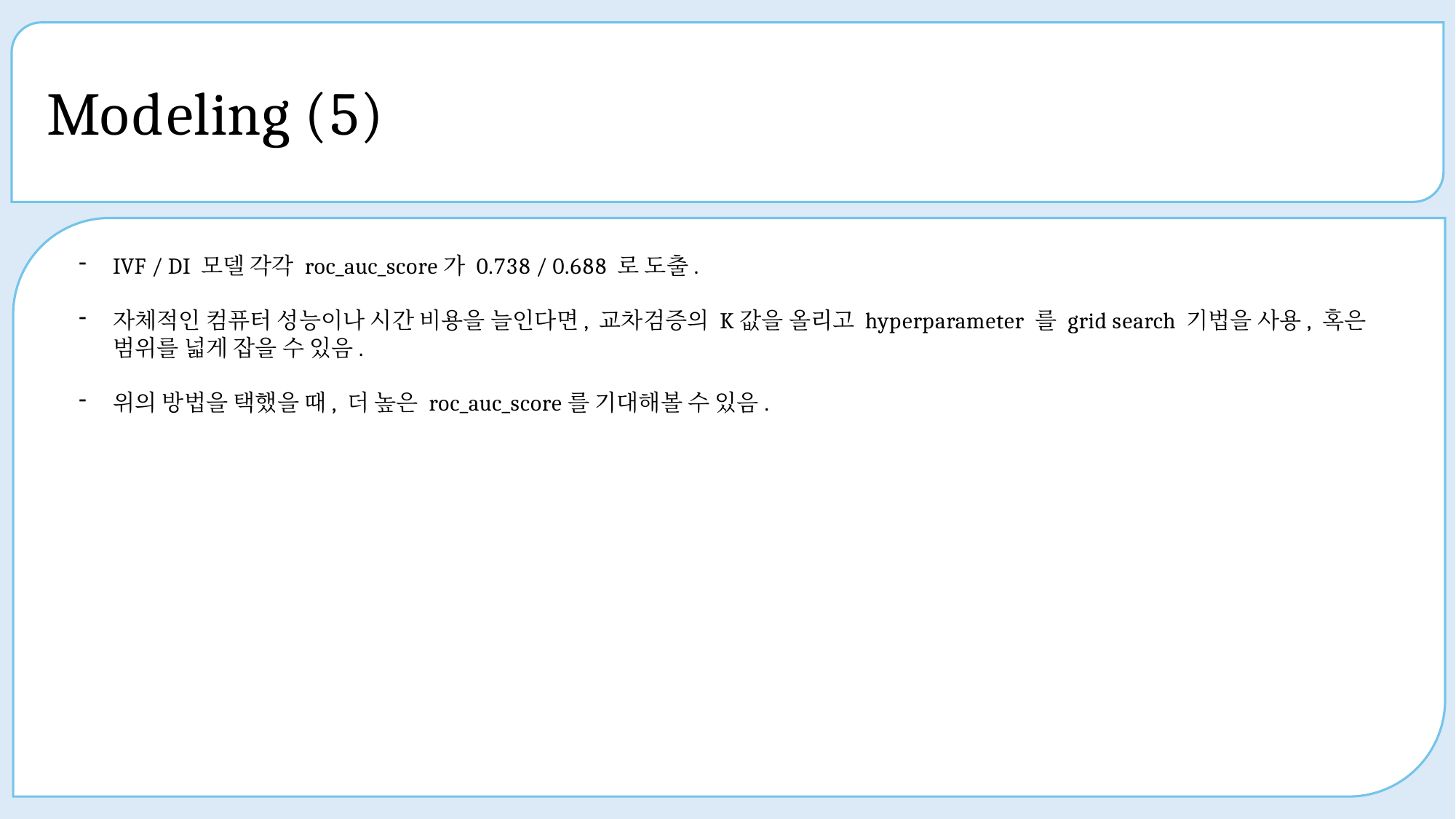

ㅋ
# Modeling (5)

IVF / DI 모델 각각 roc_auc_score가 0.738 / 0.688 로 도출.

자체적인 컴퓨터 성능이나 시간 비용을 늘인다면, 교차검증의 K값을 올리고 hyperparameter 를 grid search 기법을 사용, 혹은 범위를 넓게 잡을 수 있음.

위의 방법을 택했을 때, 더 높은 roc_auc_score를 기대해볼 수 있음.